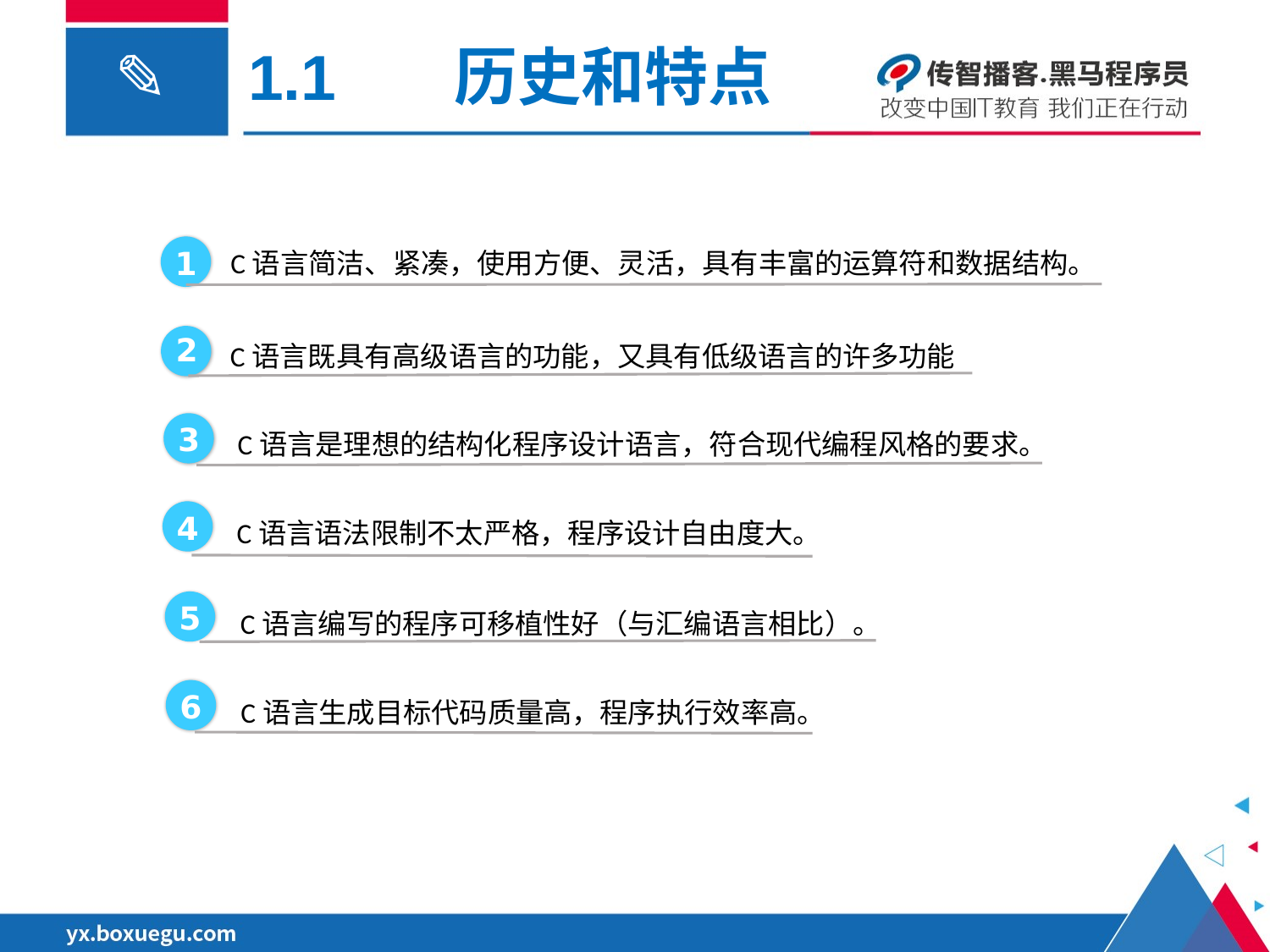

1.1 	历史和特点
C语言简洁、紧凑，使用方便、灵活，具有丰富的运算符和数据结构。

1
C语言既具有高级语言的功能，又具有低级语言的许多功能
2

C语言是理想的结构化程序设计语言，符合现代编程风格的要求。

3
C语言语法限制不太严格，程序设计自由度大。

4
C语言编写的程序可移植性好（与汇编语言相比）。

5
C语言生成目标代码质量高，程序执行效率高。

6